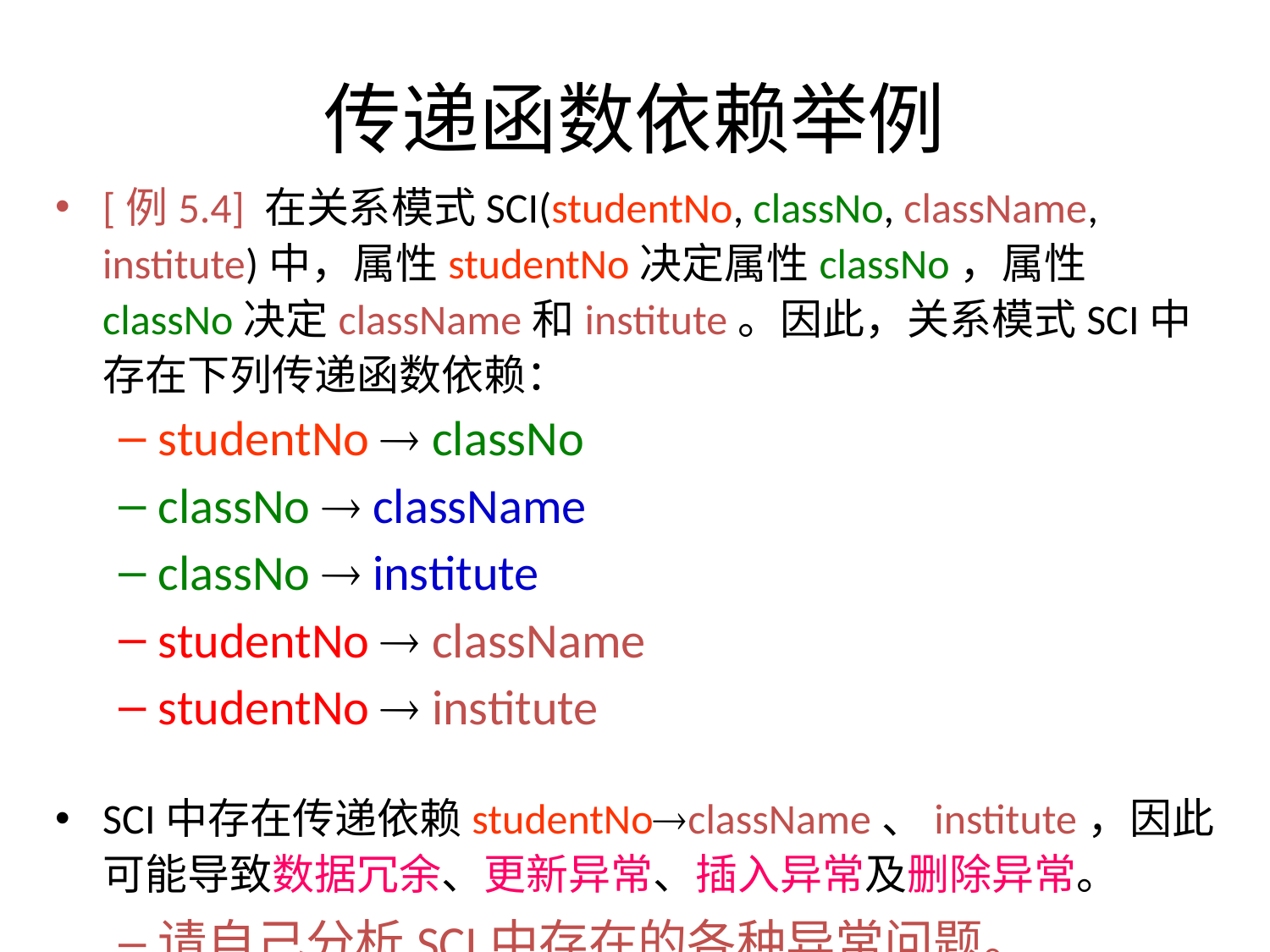

# 传递函数依赖举例
[例5.4] 在关系模式SCI(studentNo, classNo, className, institute)中，属性studentNo决定属性classNo，属性classNo决定className和institute。因此，关系模式SCI中存在下列传递函数依赖：
studentNo → classNo
classNo → className
classNo → institute
studentNo → className
studentNo → institute

SCI中存在传递依赖studentNo→className、institute，因此可能导致数据冗余、更新异常、插入异常及删除异常。
请自己分析SCI中存在的各种异常问题。